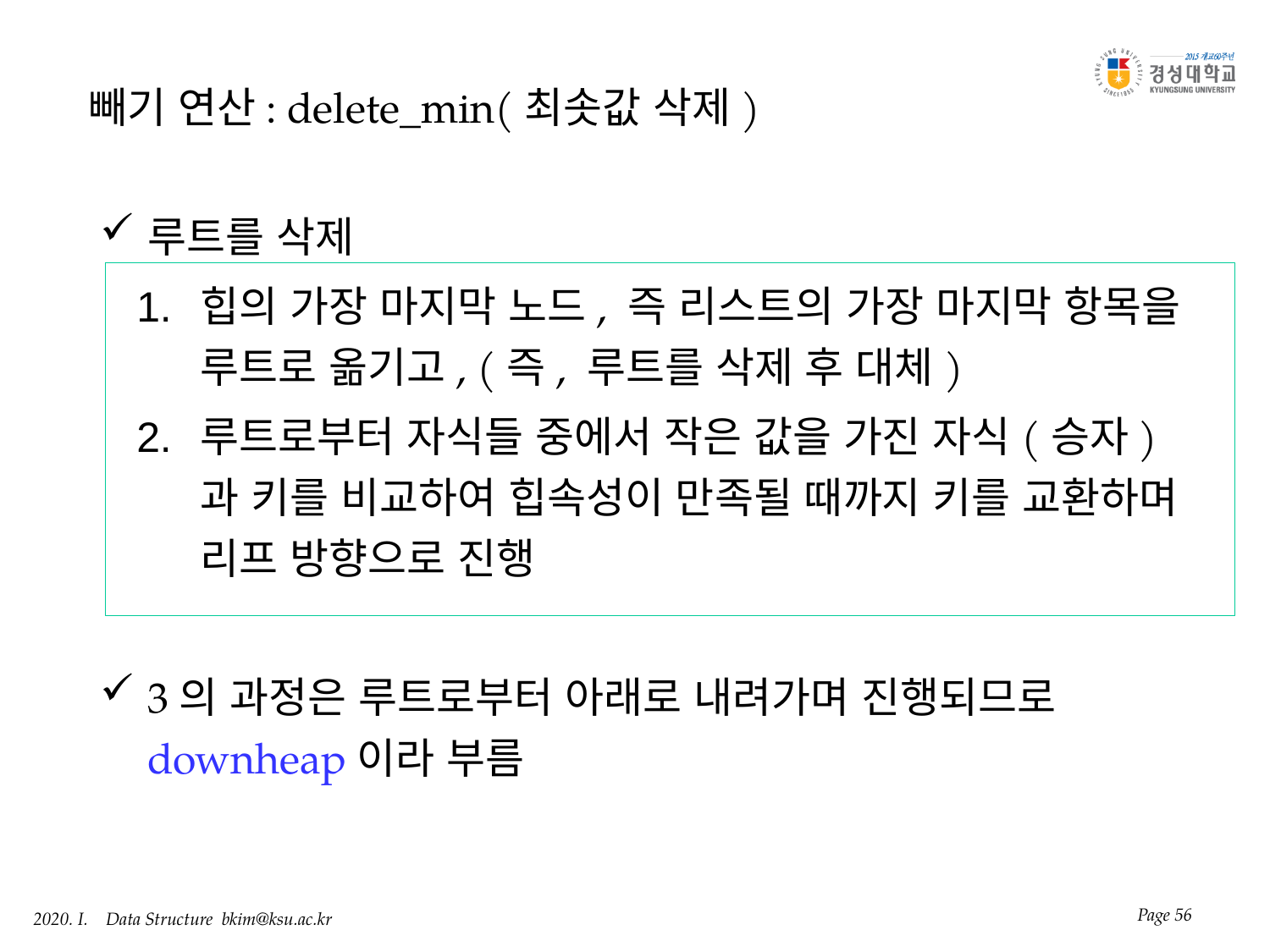

# 빼기 연산: delete_min(최솟값 삭제)
루트를 삭제
힙의 가장 마지막 노드, 즉 리스트의 가장 마지막 항목을 루트로 옮기고, (즉, 루트를 삭제 후 대체)
루트로부터 자식들 중에서 작은 값을 가진 자식(승자)과 키를 비교하여 힙속성이 만족될 때까지 키를 교환하며 리프 방향으로 진행

3의 과정은 루트로부터 아래로 내려가며 진행되므로   downheap이라 부름

Page 56